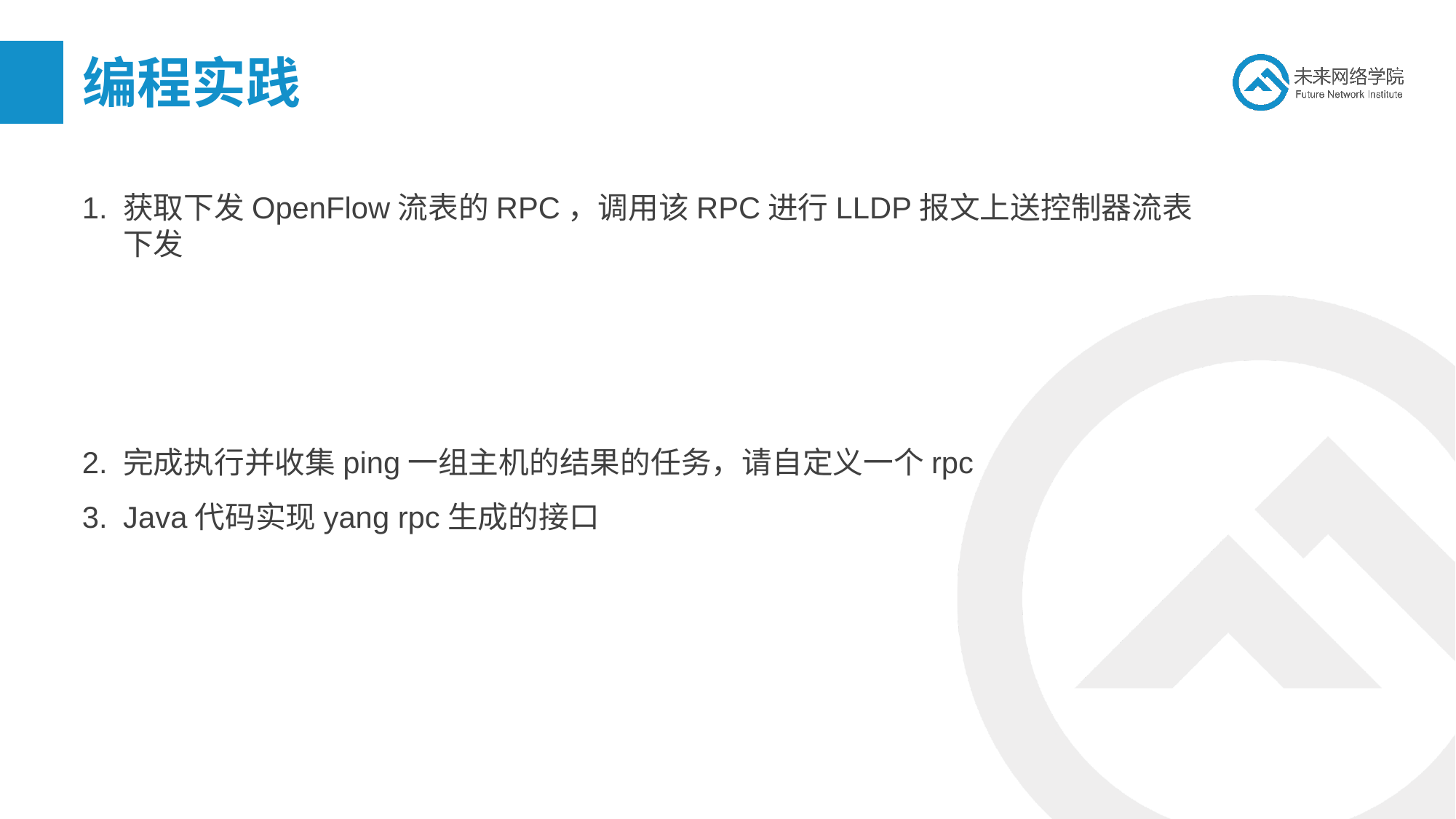

编程实践
获取下发OpenFlow流表的RPC，调用该RPC进行LLDP报文上送控制器流表下发

完成执行并收集ping一组主机的结果的任务，请自定义一个rpc
Java代码实现yang rpc生成的接口